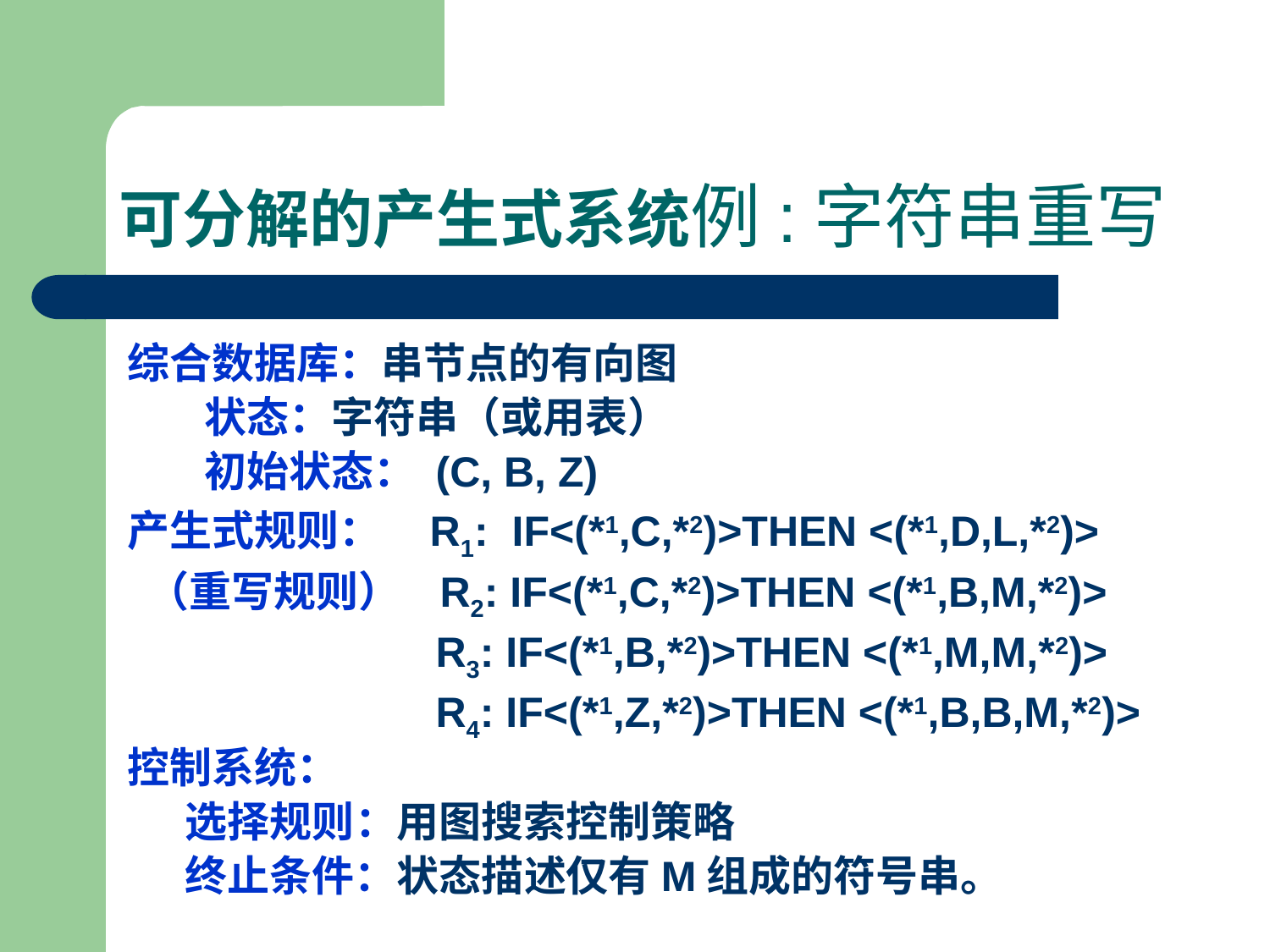

# 可分解的产生式系统例:字符串重写
综合数据库：串节点的有向图
       状态：字符串（或用表）
       初始状态： (C, B, Z)
产生式规则：    R1:  IF<(*1,C,*2)>THEN <(*1,D,L,*2)>
 （重写规则）   R2: IF<(*1,C,*2)>THEN <(*1,B,M,*2)>
                          R3: IF<(*1,B,*2)>THEN <(*1,M,M,*2)>
                          R4: IF<(*1,Z,*2)>THEN <(*1,B,B,M,*2)>
控制系统：
     选择规则：用图搜索控制策略
     终止条件：状态描述仅有M组成的符号串。

45